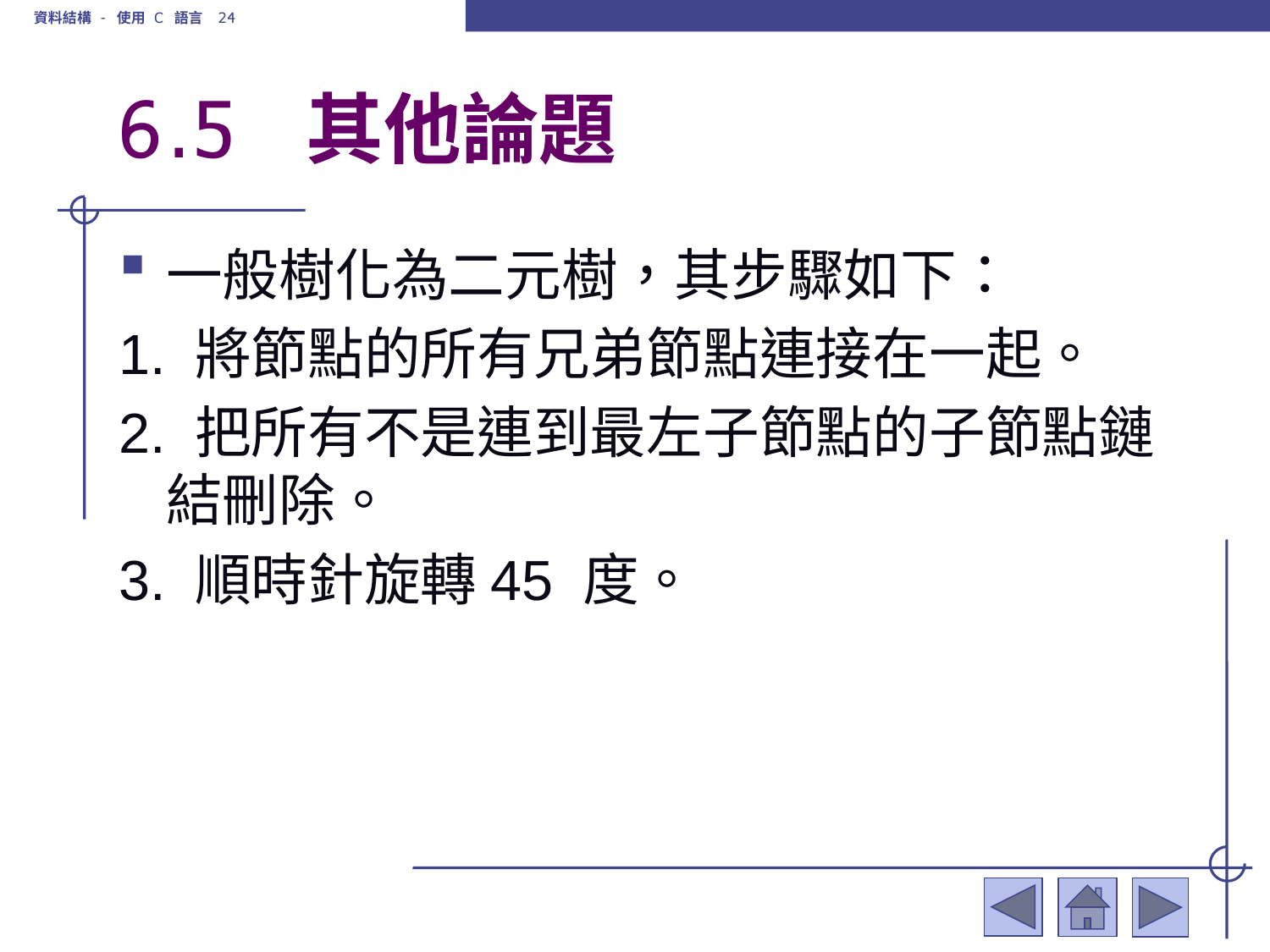

資料結構 - 使用 C 語言   24
# 6.5  其他論題
一般樹化為二元樹，其步驟如下：
1. 將節點的所有兄弟節點連接在一起。
2. 把所有不是連到最左子節點的子節點鏈結刪除。
3. 順時針旋轉45 度。